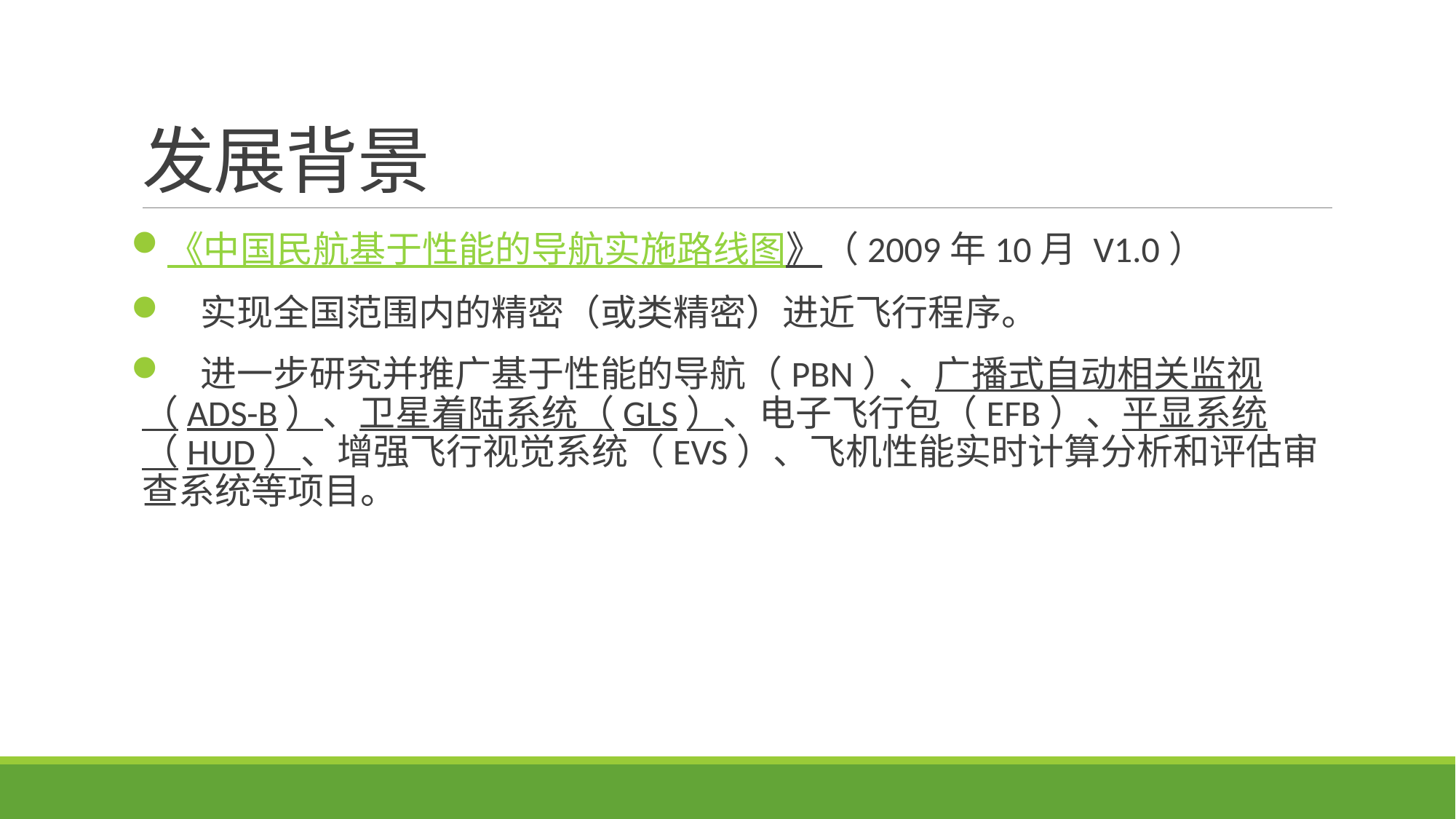

# 发展背景
《中国民航基于性能的导航实施路线图》（2009年10月 V1.0）
   实现全国范围内的精密（或类精密）进近飞行程序。
   进一步研究并推广基于性能的导航（PBN）、广播式自动相关监视（ADS-B）、卫星着陆系统（GLS）、电子飞行包（EFB）、平显系统（HUD）、增强飞行视觉系统（EVS）、飞机性能实时计算分析和评估审查系统等项目。